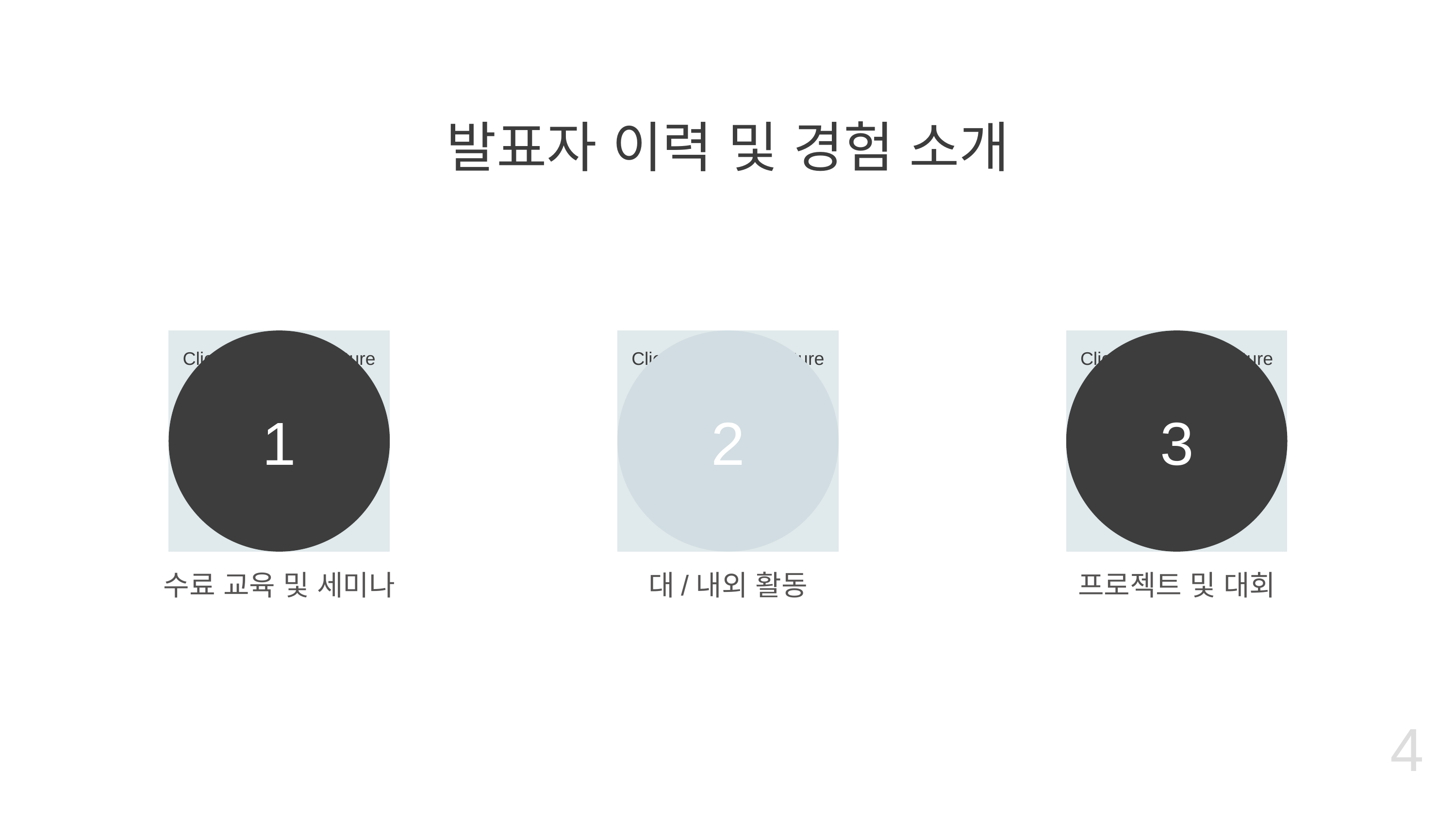

# 발표자 이력 및 경험 소개
2

1

3

수료 교육 및 세미나
대/내외 활동
프로젝트 및 대회
4